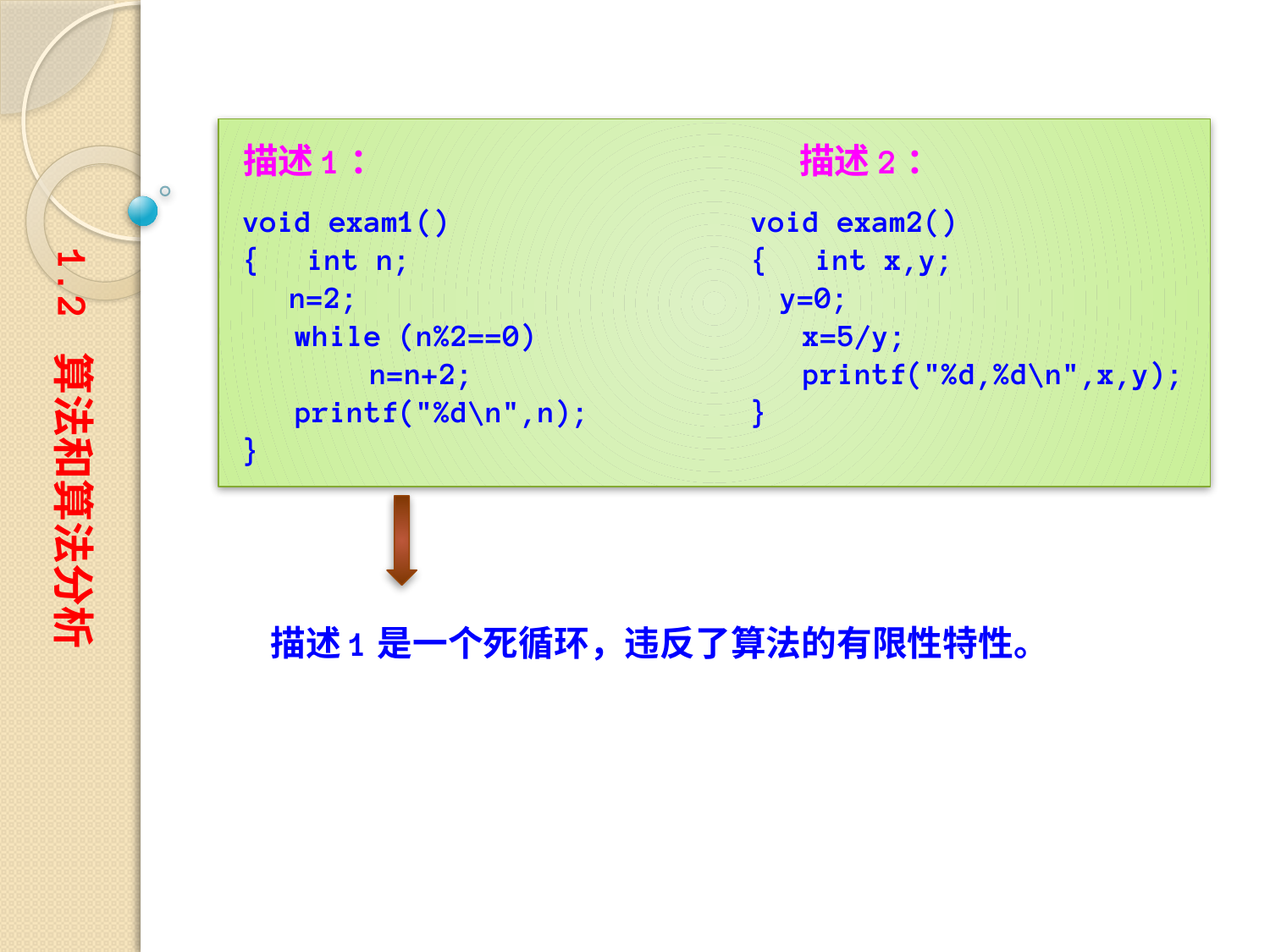

描述1：			      描述2：
void exam1()			void exam2()
{　int n;			{　int x,y;
　 n=2;			　	   y=0;
   while (n%2==0)		   x=5/y;
	n=n+2;			   printf("%d,%d\n",x,y);
   printf("%d\n",n);		}
}
1.2 算法和算法分析

描述1是一个死循环，违反了算法的有限性特性。